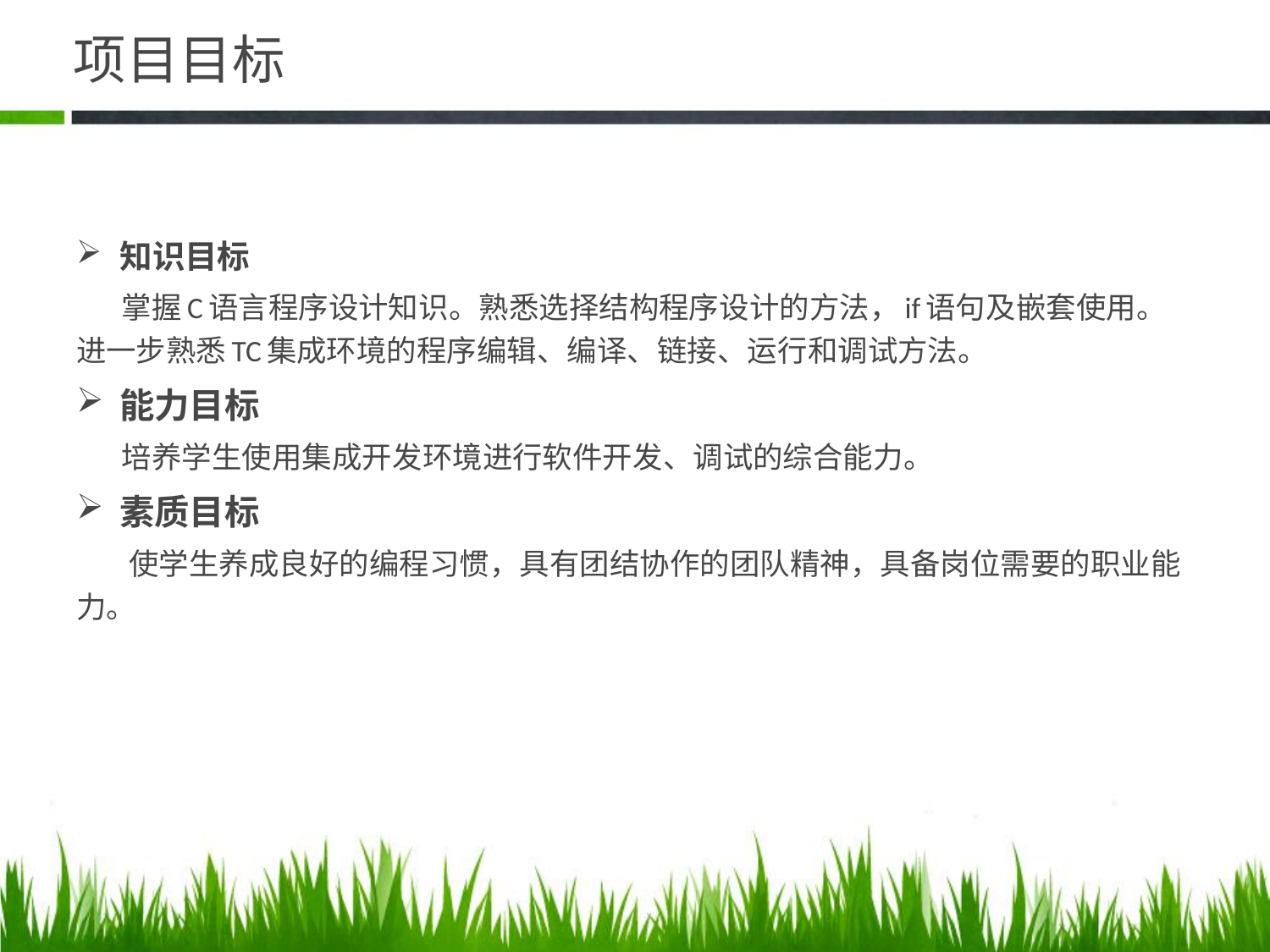

# 项目目标
知识目标
      掌握C语言程序设计知识。熟悉选择结构程序设计的方法，if语句及嵌套使用。进一步熟悉TC集成环境的程序编辑、编译、链接、运行和调试方法。
能力目标
      培养学生使用集成开发环境进行软件开发、调试的综合能力。
素质目标
       使学生养成良好的编程习惯，具有团结协作的团队精神，具备岗位需要的职业能力。